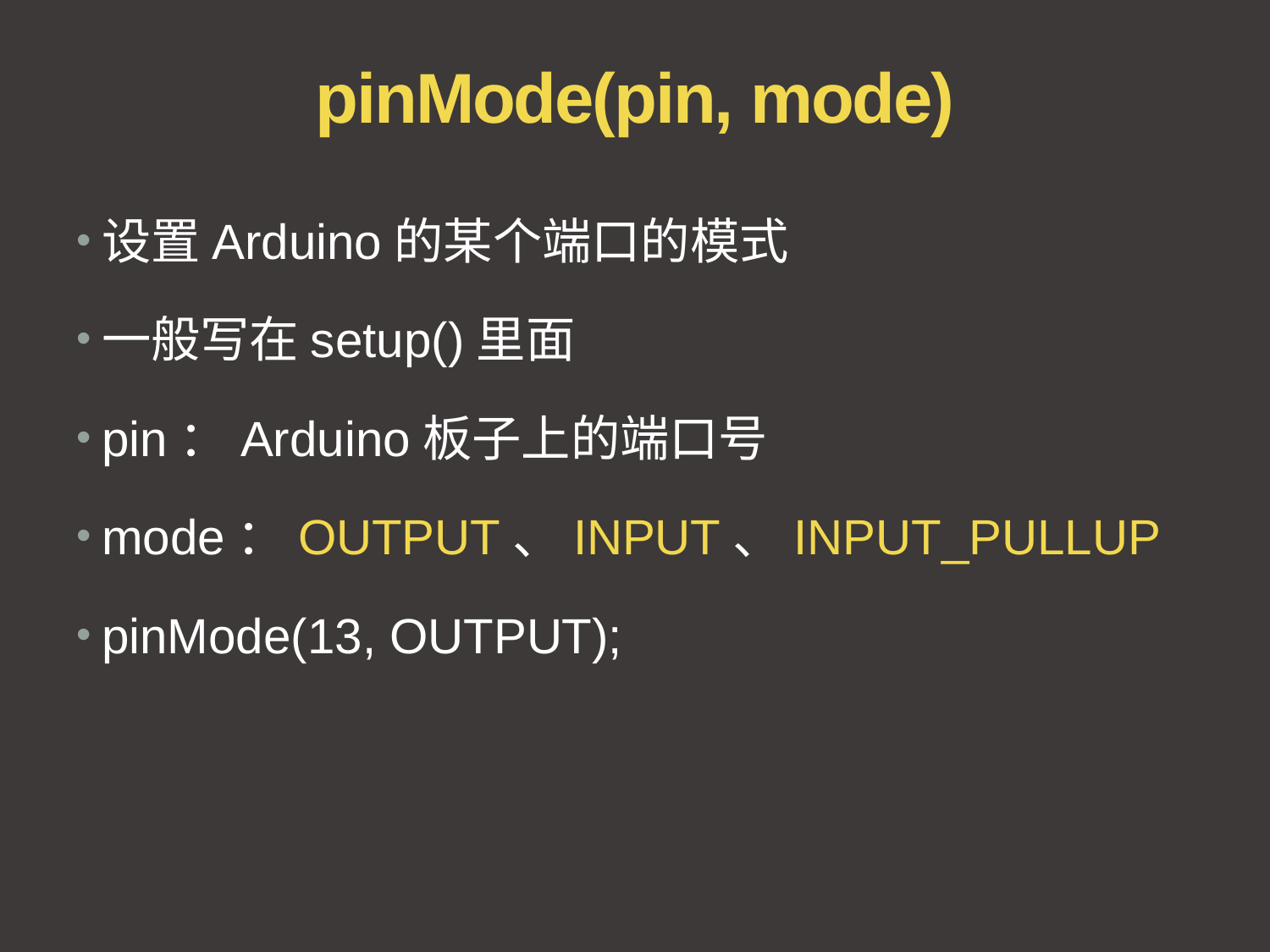

# pinMode(pin, mode)
设置Arduino的某个端口的模式
一般写在setup()里面
pin：Arduino板子上的端口号
mode：OUTPUT、INPUT、INPUT_PULLUP
pinMode(13, OUTPUT);